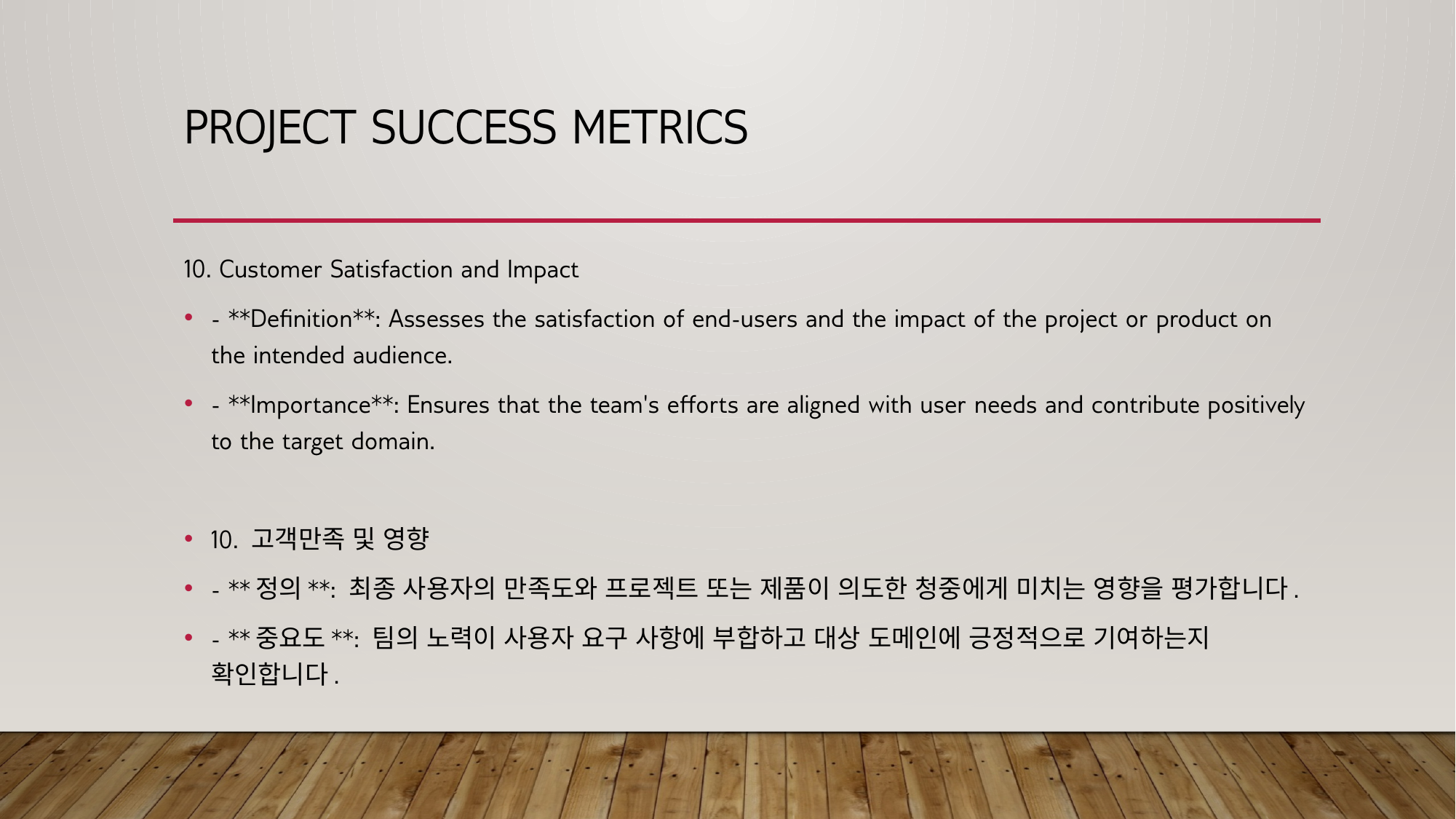

# Project Success Metrics
10. Customer Satisfaction and Impact
- **Definition**: Assesses the satisfaction of end-users and the impact of the project or product on the intended audience.
- **Importance**: Ensures that the team's efforts are aligned with user needs and contribute positively to the target domain.

10. 고객만족 및 영향
- **정의**: 최종 사용자의 만족도와 프로젝트 또는 제품이 의도한 청중에게 미치는 영향을 평가합니다.
- **중요도**: 팀의 노력이 사용자 요구 사항에 부합하고 대상 도메인에 긍정적으로 기여하는지 확인합니다.